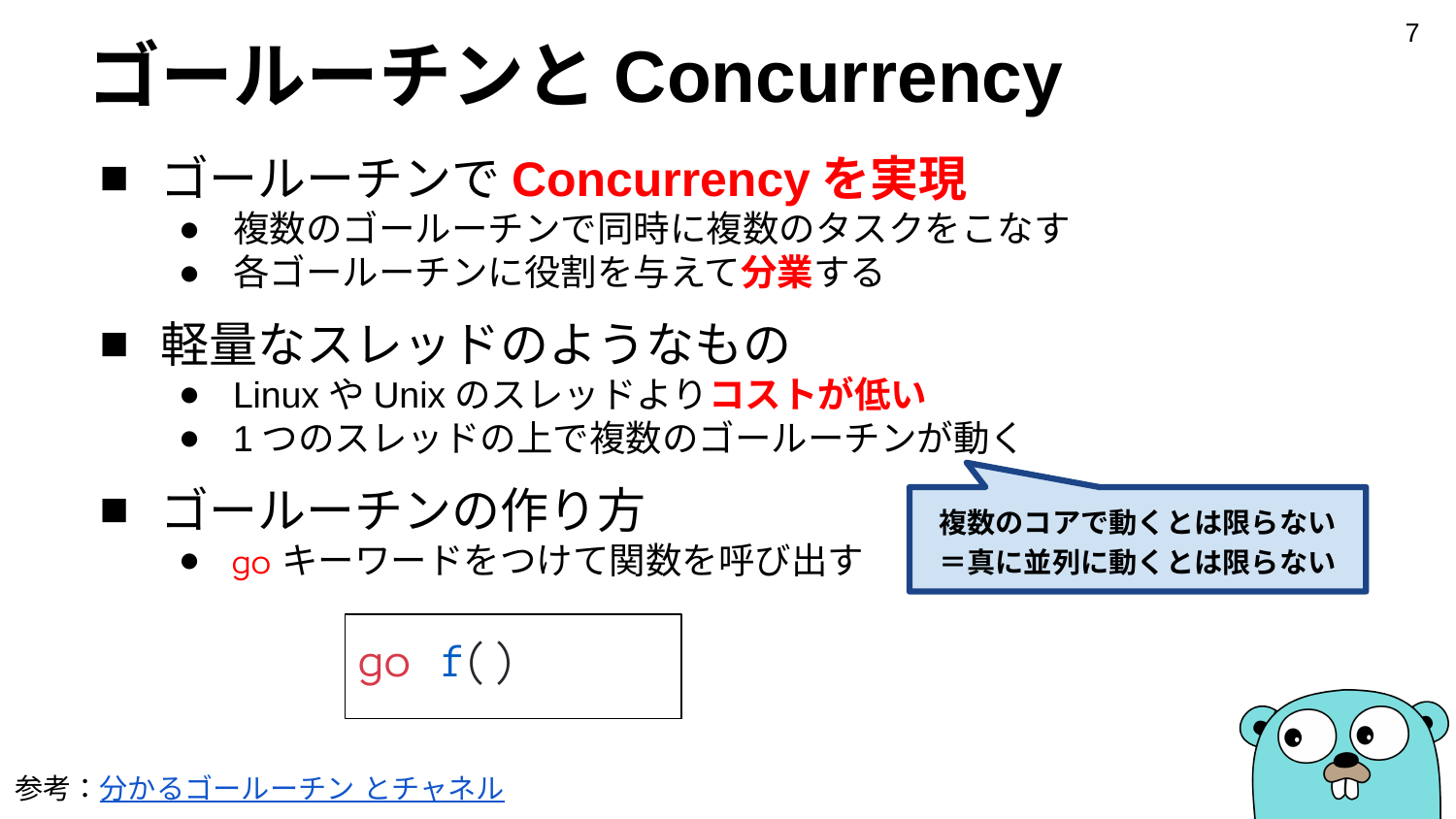

7
# ゴールーチンとConcurrency
ゴールーチンでConcurrencyを実現
複数のゴールーチンで同時に複数のタスクをこなす
各ゴールーチンに役割を与えて分業する
軽量なスレッドのようなもの
LinuxやUnixのスレッドよりコストが低い
1つのスレッドの上で複数のゴールーチンが動く
ゴールーチンの作り方
goキーワードをつけて関数を呼び出す
複数のコアで動くとは限らない
＝真に並列に動くとは限らない
go f()
参考：分かるゴールーチン とチャネル